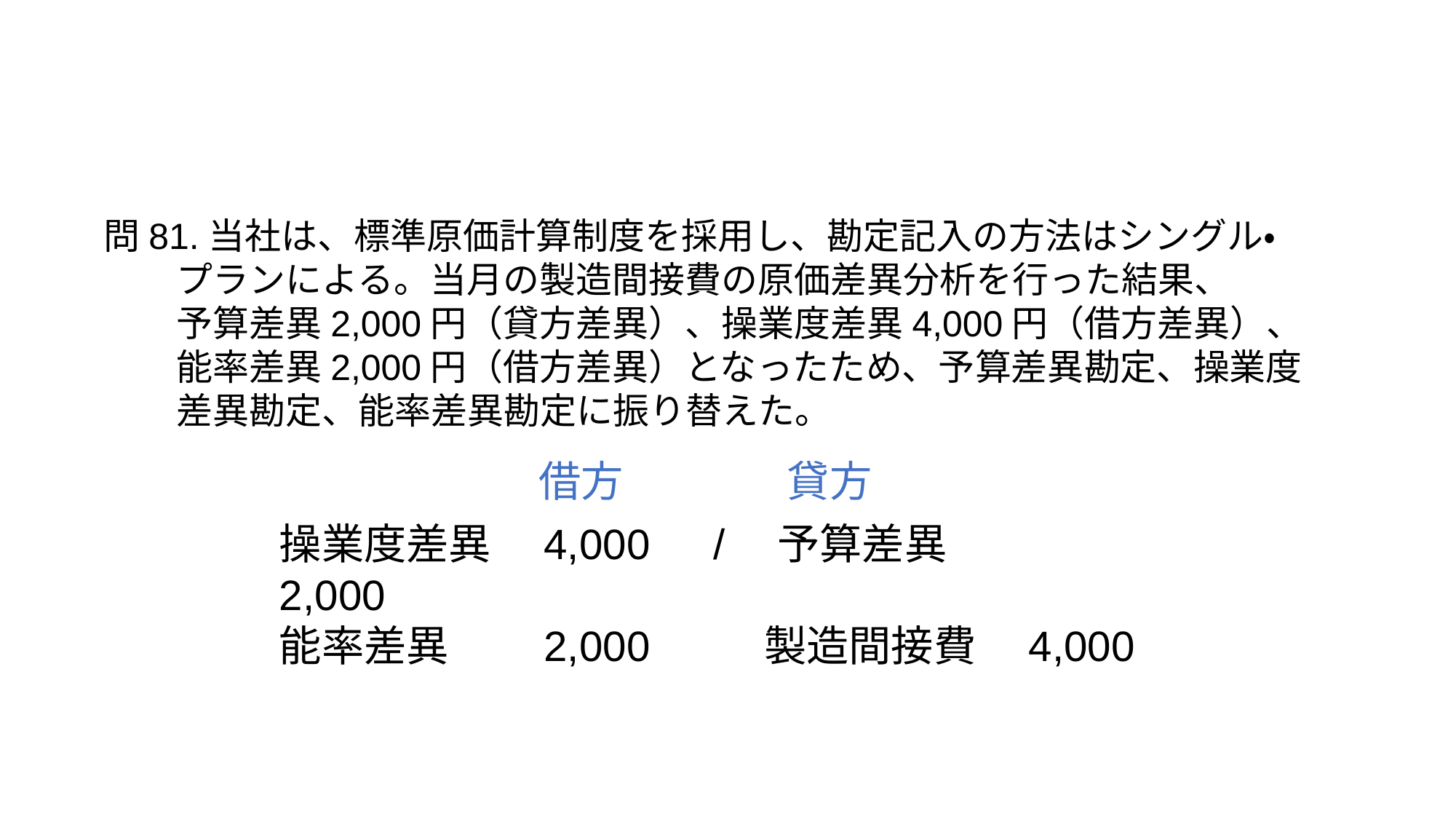

問81.当社は、標準原価計算制度を採用し、勘定記入の方法はシングル・
　　プランによる。当月の製造間接費の原価差異分析を行った結果、
　　予算差異2,000円（貸方差異）、操業度差異4,000円（借方差異）、
　　能率差異2,000円（借方差異）となったため、予算差異勘定、操業度
　　差異勘定、能率差異勘定に振り替えた。
借方
貸方
操業度差異　4,000　/　予算差異　    2,000
能率差異　　2,000　　  製造間接費　4,000